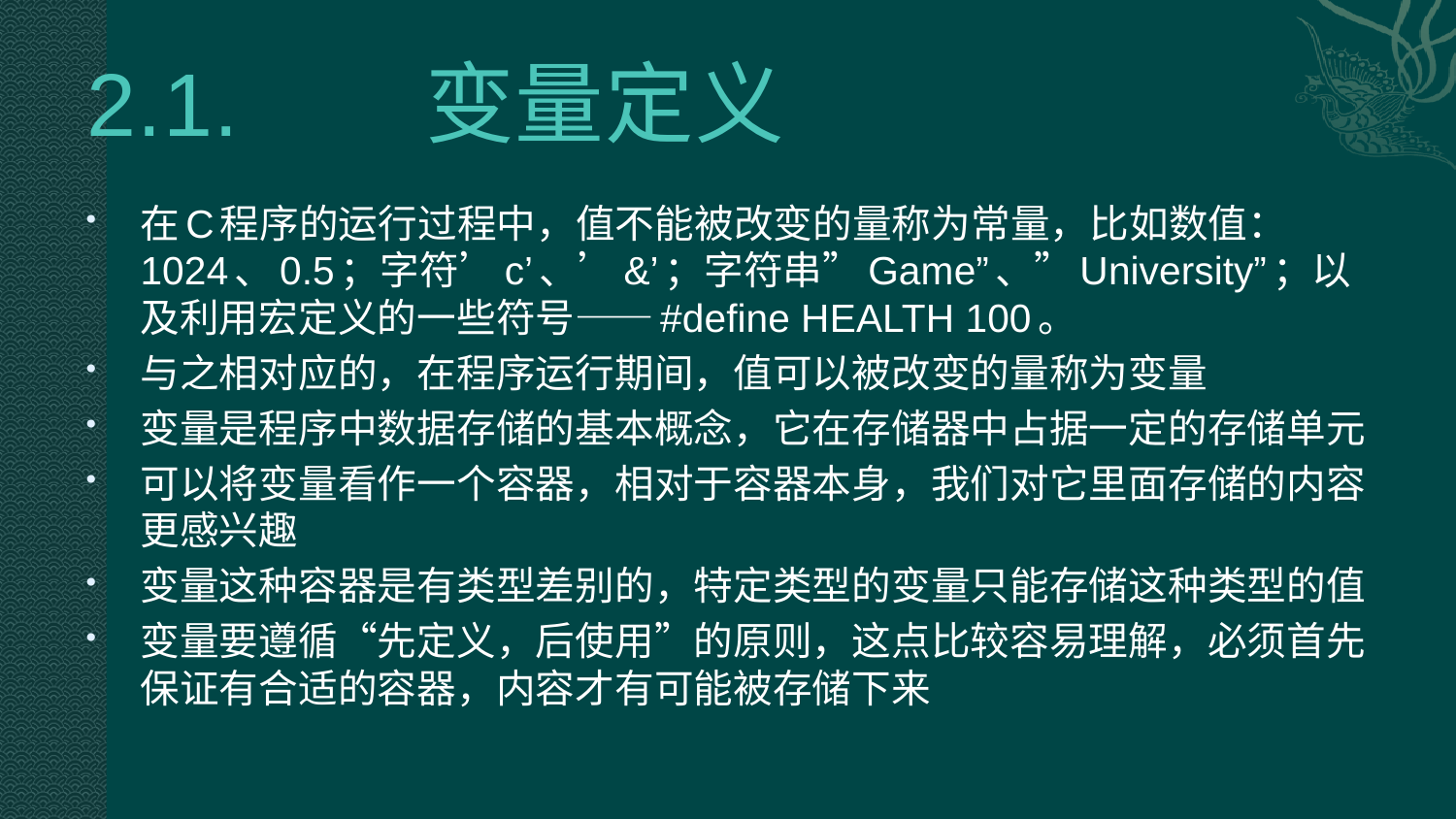

# 2.1.	 变量定义
在C程序的运行过程中，值不能被改变的量称为常量，比如数值：1024、0.5；字符’c’、’&’；字符串”Game”、”University”；以及利用宏定义的一些符号——#define HEALTH 100。
与之相对应的，在程序运行期间，值可以被改变的量称为变量
变量是程序中数据存储的基本概念，它在存储器中占据一定的存储单元
可以将变量看作一个容器，相对于容器本身，我们对它里面存储的内容更感兴趣
变量这种容器是有类型差别的，特定类型的变量只能存储这种类型的值
变量要遵循“先定义，后使用”的原则，这点比较容易理解，必须首先保证有合适的容器，内容才有可能被存储下来